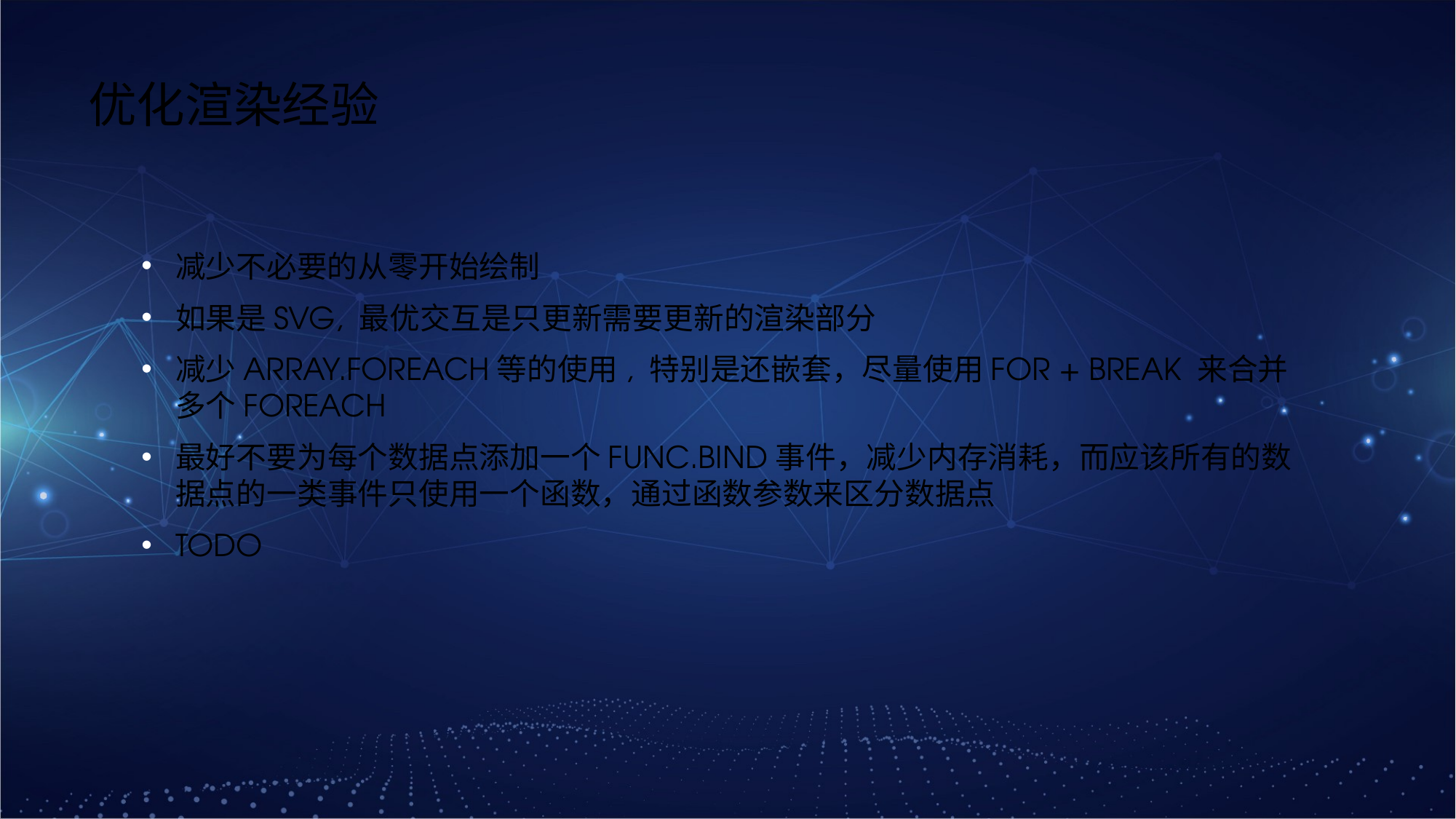

# 优化渲染经验
减少不必要的从零开始绘制
如果是svg, 最优交互是只更新需要更新的渲染部分
减少Array.forEach等的使用, 特别是还嵌套，尽量使用for + break 来合并多个forEach
最好不要为每个数据点添加一个func.bind事件，减少内存消耗，而应该所有的数据点的一类事件只使用一个函数，通过函数参数来区分数据点
TODO